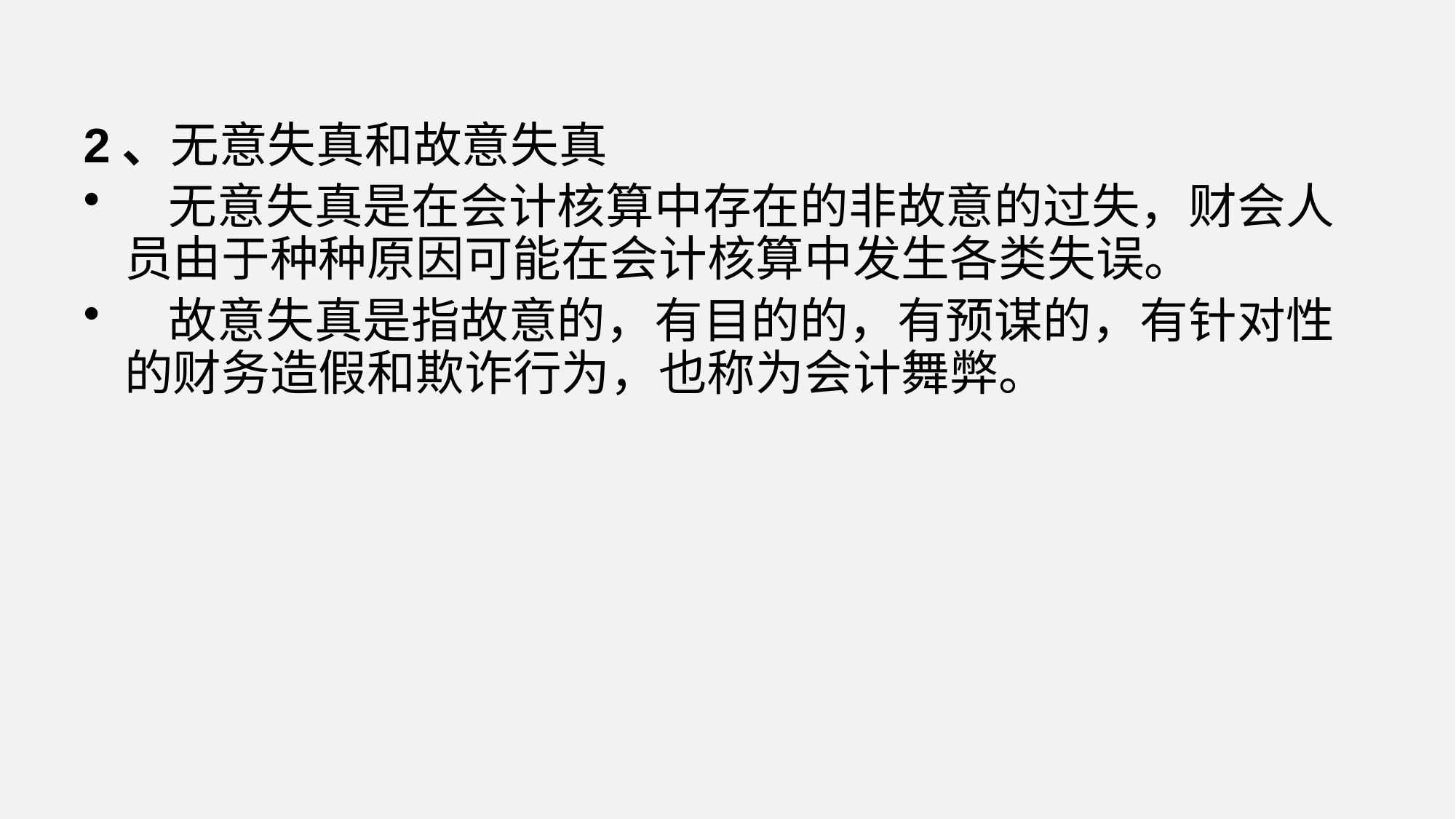

2、无意失真和故意失真
   无意失真是在会计核算中存在的非故意的过失，财会人员由于种种原因可能在会计核算中发生各类失误。
   故意失真是指故意的，有目的的，有预谋的，有针对性的财务造假和欺诈行为，也称为会计舞弊。